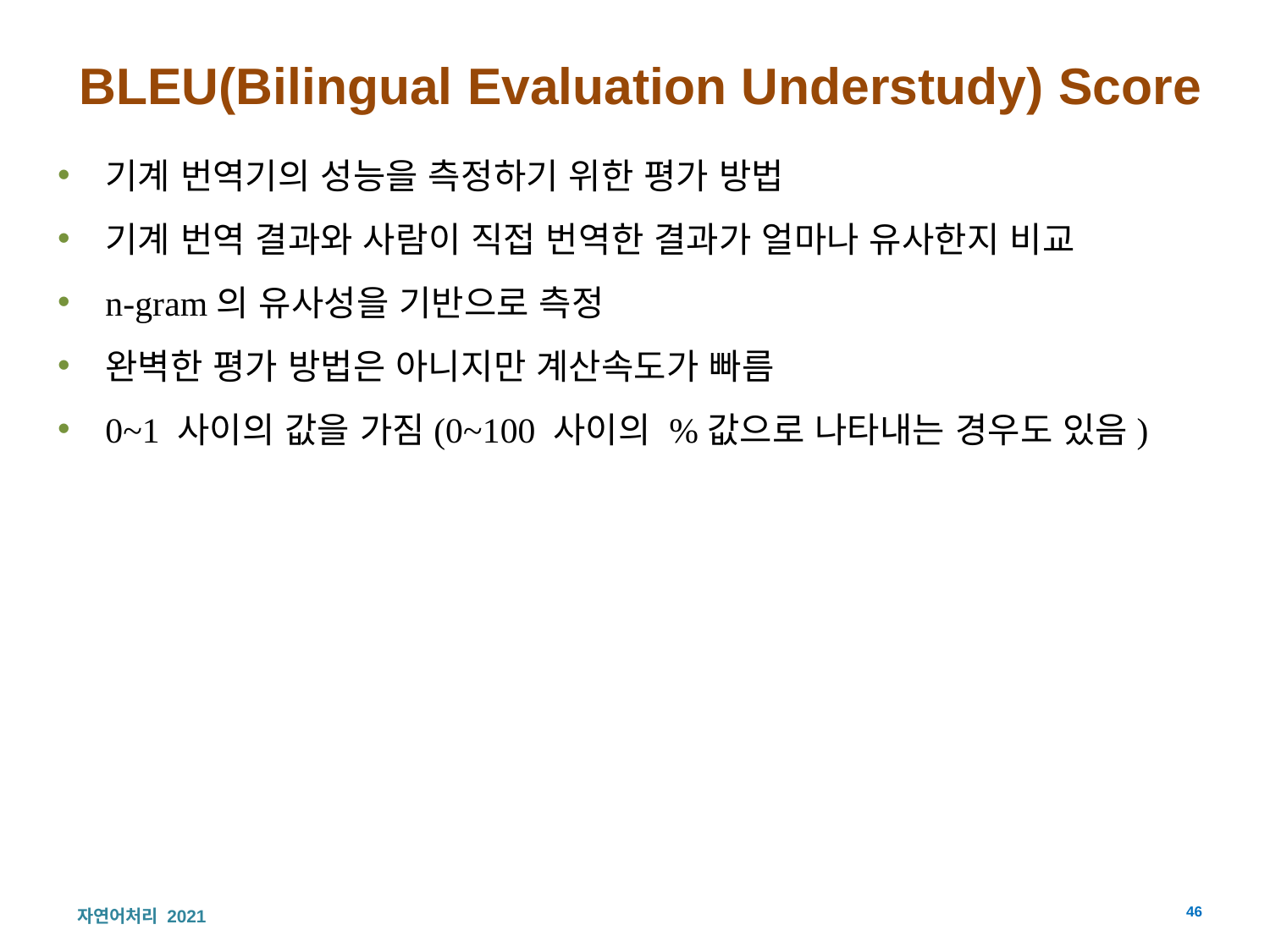

# BLEU(Bilingual Evaluation Understudy) Score
기계 번역기의 성능을 측정하기 위한 평가 방법
기계 번역 결과와 사람이 직접 번역한 결과가 얼마나 유사한지 비교
n-gram의 유사성을 기반으로 측정
완벽한 평가 방법은 아니지만 계산속도가 빠름
0~1 사이의 값을 가짐(0~100 사이의 %값으로 나타내는 경우도 있음)